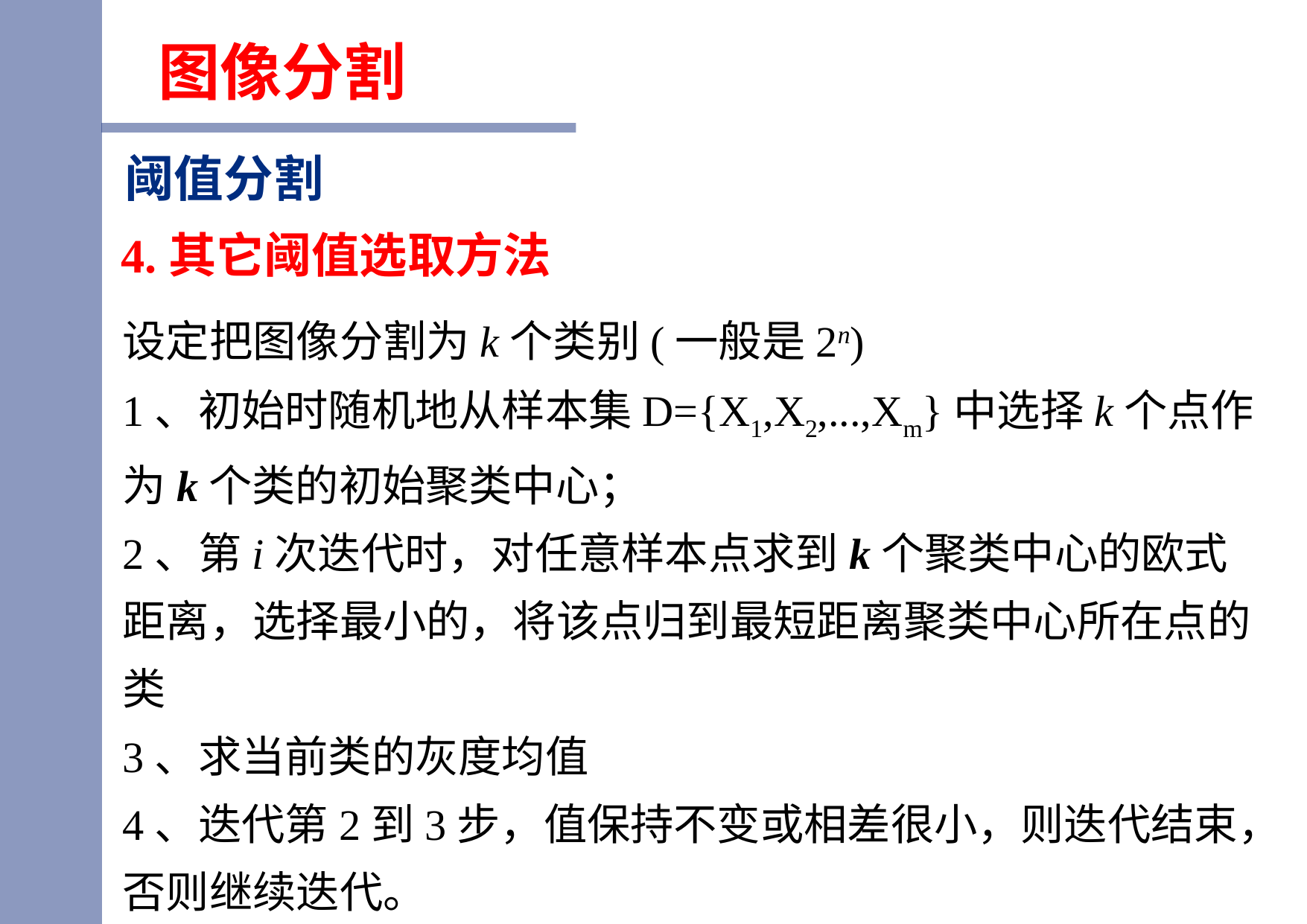

图像分割
阈值分割
4.其它阈值选取方法
设定把图像分割为k个类别(一般是2n)
1、初始时随机地从样本集D={X1,X2,...,Xm}中选择k个点作为k个类的初始聚类中心；
2、第i次迭代时，对任意样本点求到k个聚类中心的欧式距离，选择最小的，将该点归到最短距离聚类中心所在点的类
3、求当前类的灰度均值
4、迭代第2到3步，值保持不变或相差很小，则迭代结束，否则继续迭代。